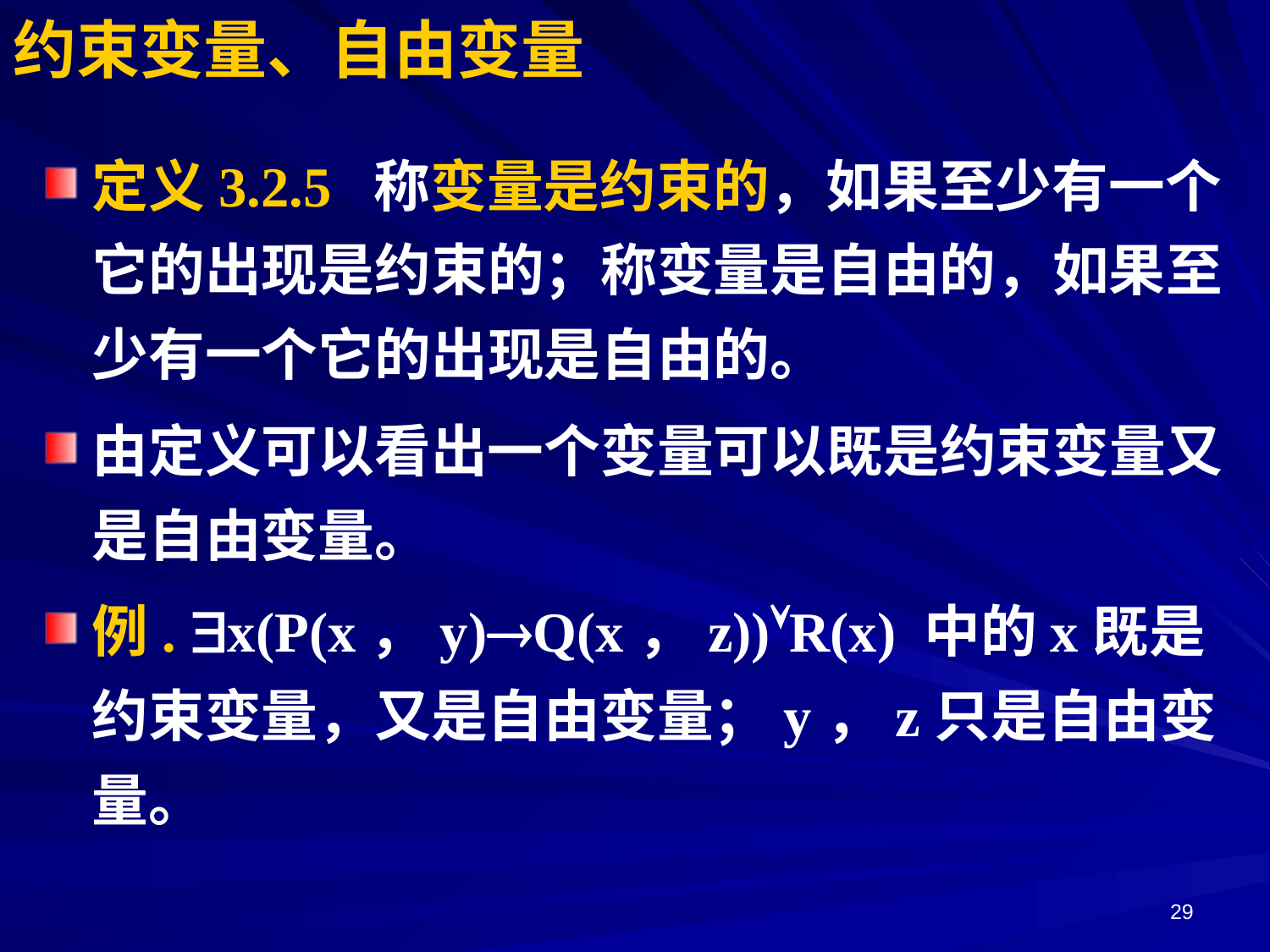

# 约束变量、自由变量
定义3.2.5  称变量是约束的，如果至少有一个它的出现是约束的；称变量是自由的，如果至少有一个它的出现是自由的。
由定义可以看出一个变量可以既是约束变量又是自由变量。
例. ∃x(P(x，y)→Q(x，z))∨R(x) 中的x既是约束变量，又是自由变量；y，z只是自由变量。
29